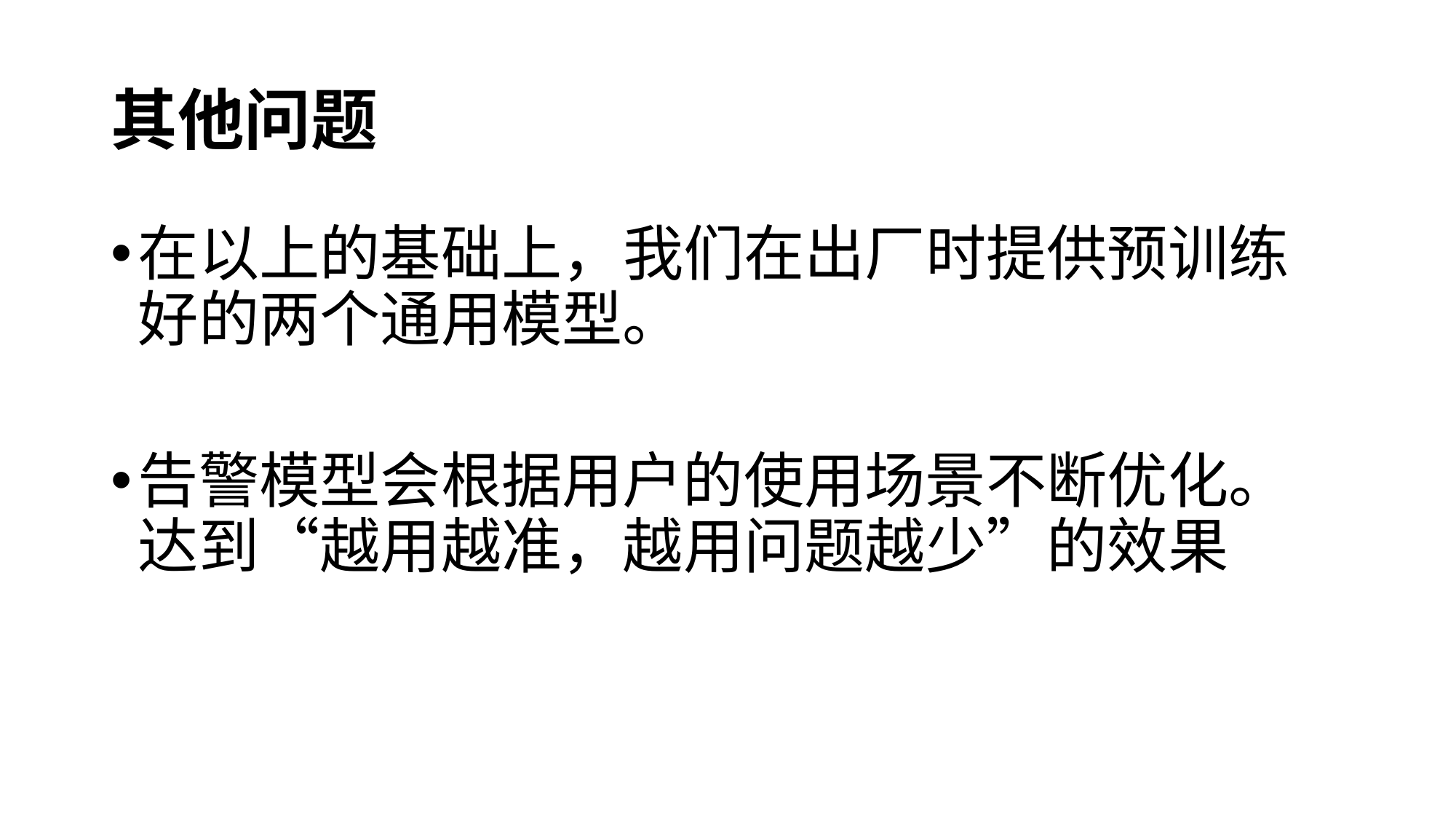

# 其他问题
在以上的基础上，我们在出厂时提供预训练好的两个通用模型。

告警模型会根据用户的使用场景不断优化。达到“越用越准，越用问题越少”的效果